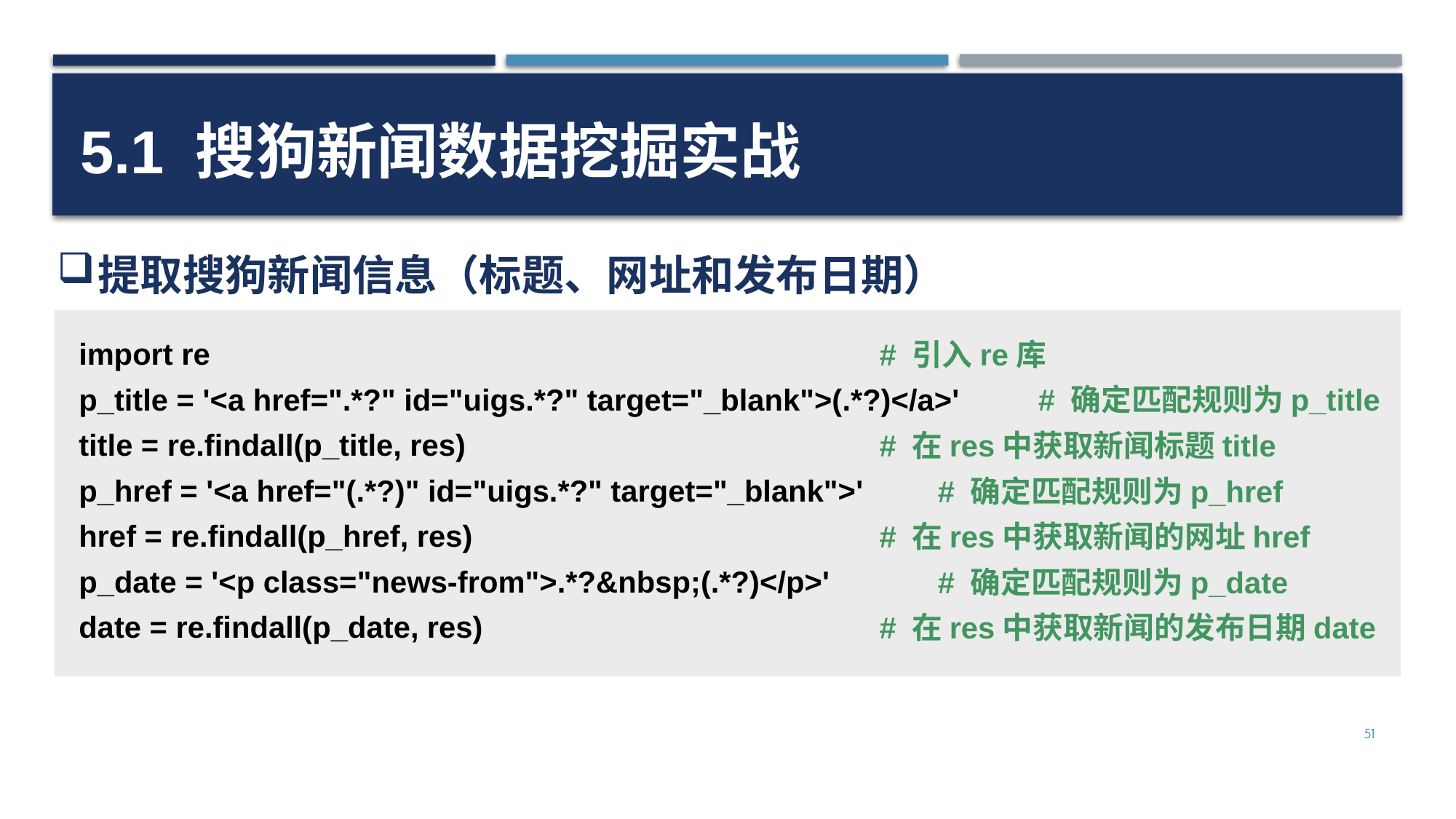

5.1 搜狗新闻数据挖掘实战
提取搜狗新闻信息（标题、网址和发布日期）

import re
p_title = '<a href=".*?" id="uigs.*?" target="_blank">(.*?)</a>'
title = re.findall(p_title, res)
p_href = '<a href="(.*?)" id="uigs.*?" target="_blank">'
href = re.findall(p_href, res)
p_date = '<p class="news-from">.*?&nbsp;(.*?)</p>'
date = re.findall(p_date, res)
# 引入re库
                   # 确定匹配规则为p_title
# 在res中获取新闻标题title
       # 确定匹配规则为p_href
# 在res中获取新闻的网址href
       # 确定匹配规则为p_date
# 在res中获取新闻的发布日期date
51